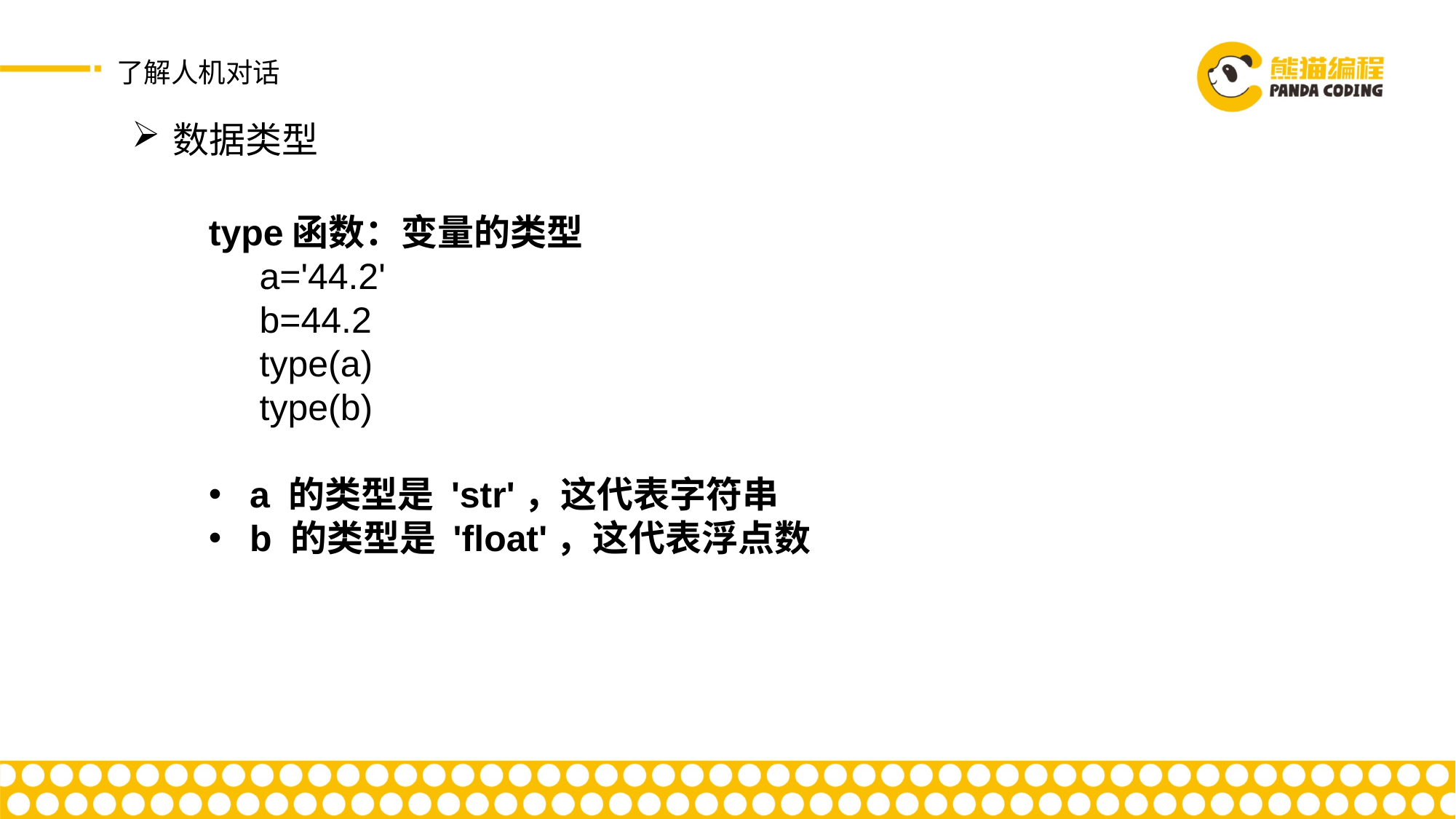

了解人机对话
数据类型
type函数：变量的类型
     a='44.2'
     b=44.2
     type(a)
     type(b)

a 的类型是 'str'，这代表字符串
b 的类型是 'float'，这代表浮点数